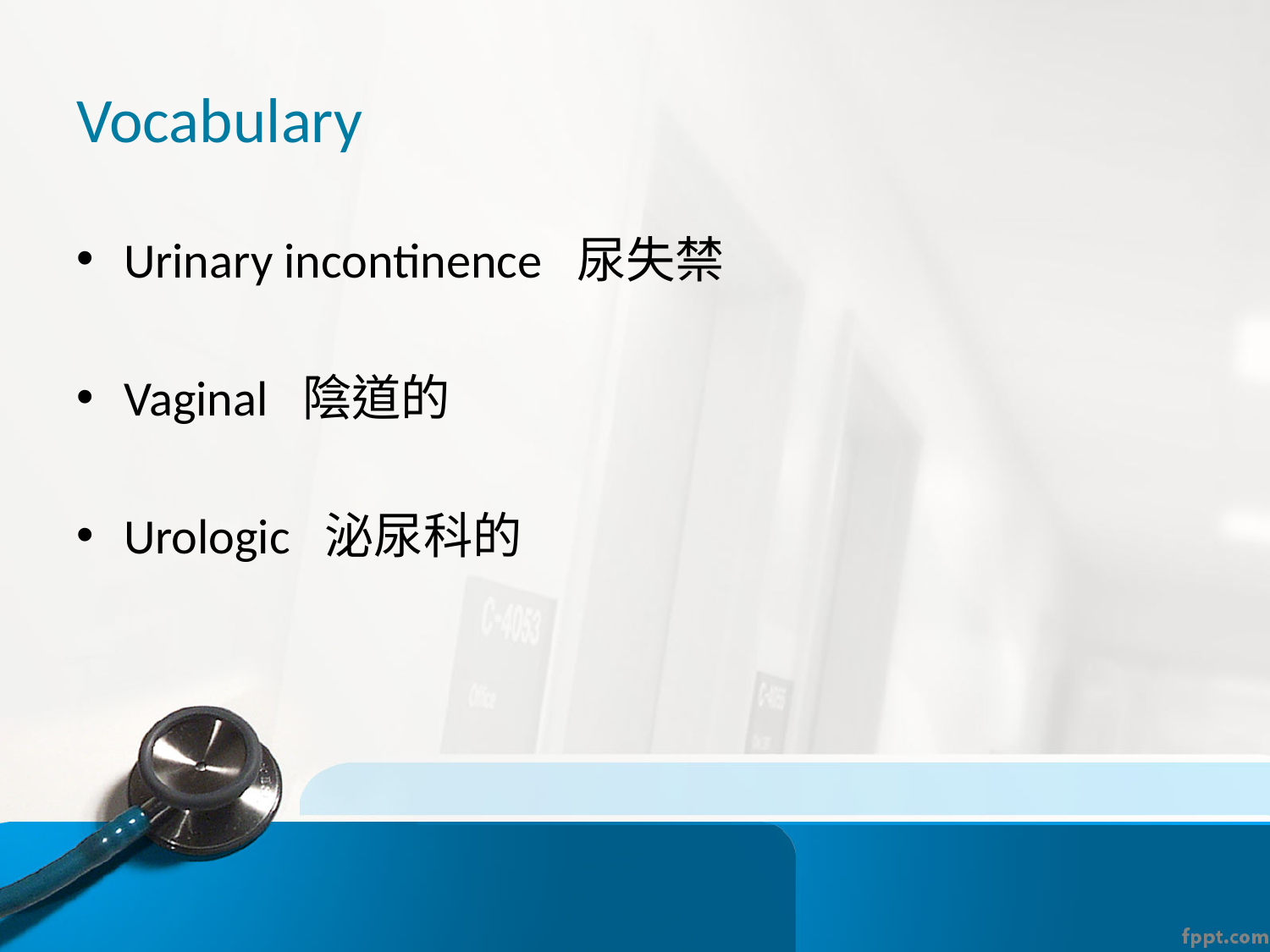

# Vocabulary
Urinary incontinence  尿失禁

Vaginal  陰道的

Urologic  泌尿科的